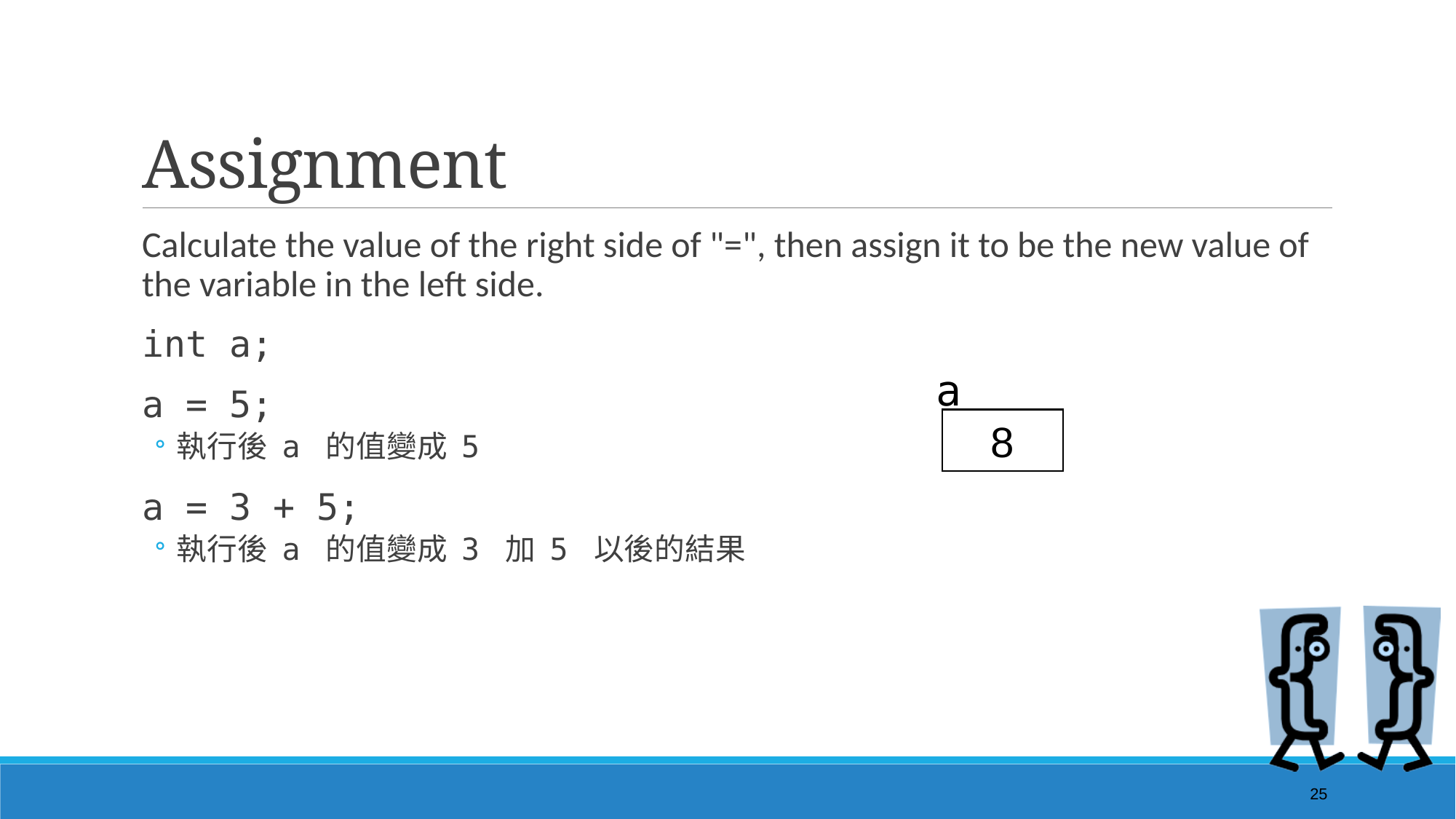

# Assignment
Calculate the value of the right side of "=", then assign it to be the new value of the variable in the left side.
int a;
a = 5;
執行後 a 的值變成 5
a = 3 + 5;
執行後 a 的值變成 3 加 5 以後的結果
a
怪怪
5
8
25